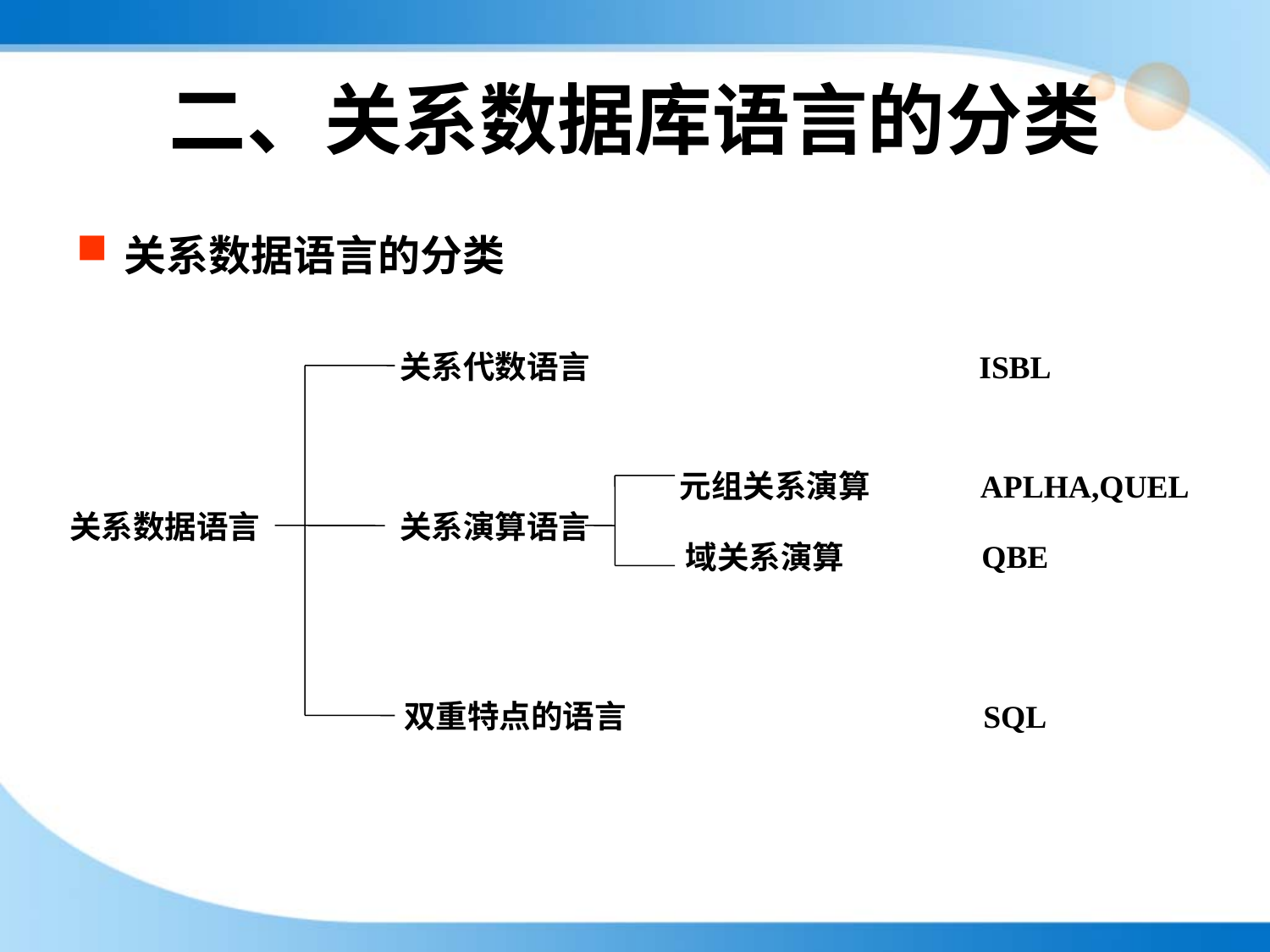

# 二、关系数据库语言的分类
关系数据语言的分类
关系代数语言
ISBL

元组关系演算
APLHA,QUEL

关系数据语言
关系演算语言
QBE

域关系演算

双重特点的语言
SQL